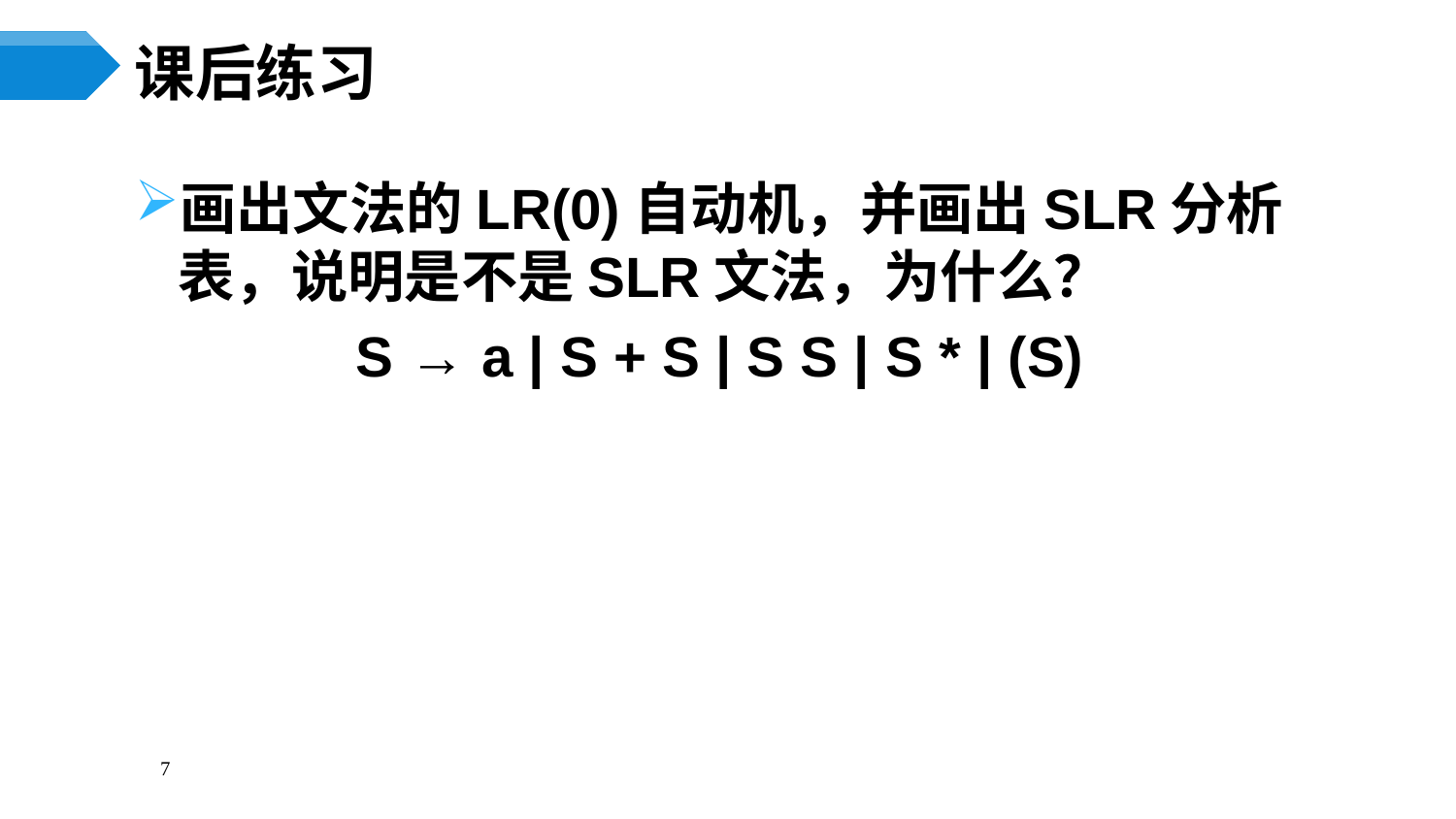

# 课后练习
画出文法的LR(0)自动机，并画出SLR分析表，说明是不是SLR文法，为什么？
S → a | S + S | S S | S * | (S)
7